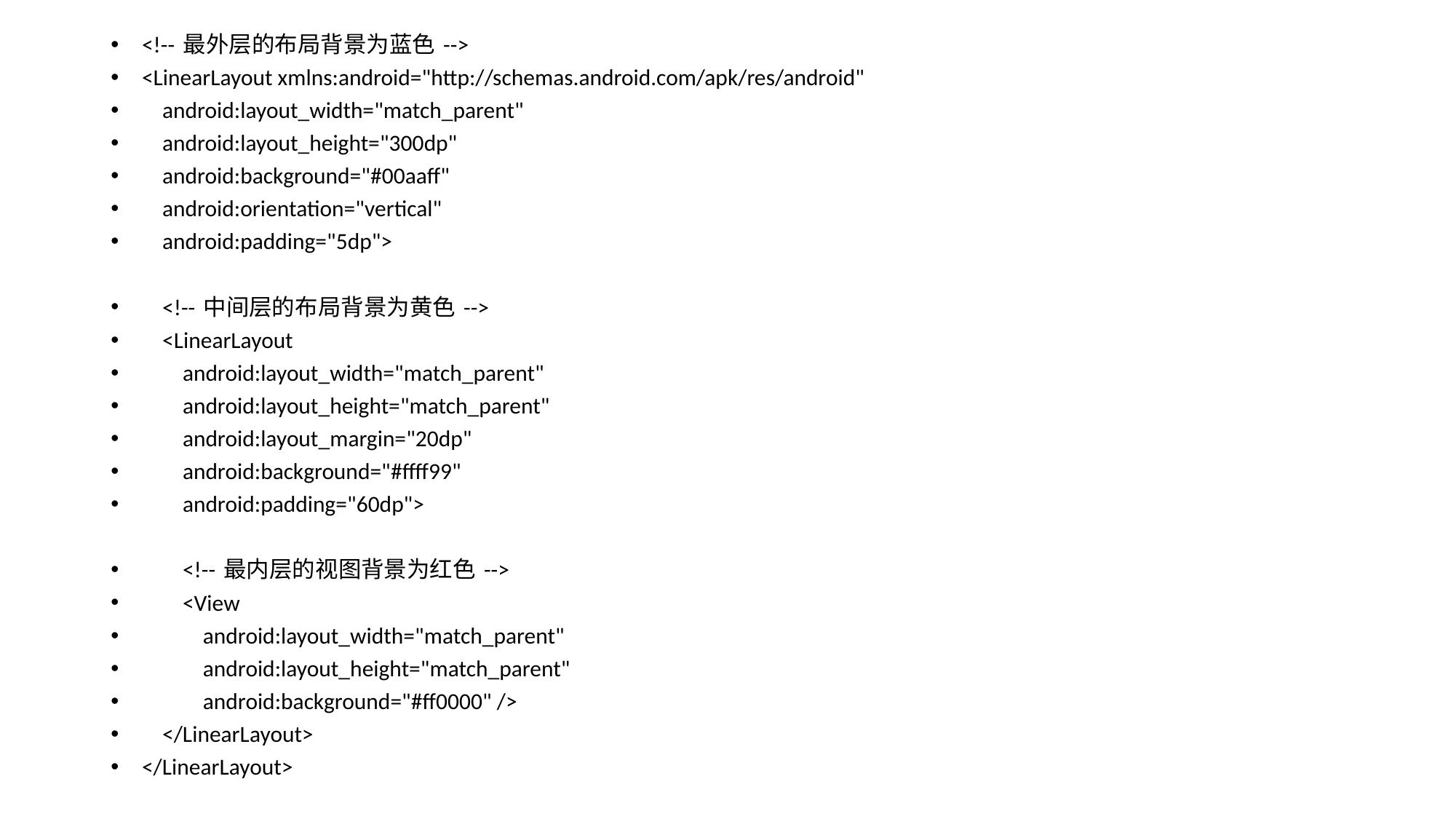

<!-- 最外层的布局背景为蓝色 -->
<LinearLayout xmlns:android="http://schemas.android.com/apk/res/android"
    android:layout_width="match_parent"
    android:layout_height="300dp"
    android:background="#00aaff"
    android:orientation="vertical"
    android:padding="5dp">

    <!-- 中间层的布局背景为黄色 -->
    <LinearLayout
        android:layout_width="match_parent"
        android:layout_height="match_parent"
        android:layout_margin="20dp"
        android:background="#ffff99"
        android:padding="60dp">

        <!-- 最内层的视图背景为红色 -->
        <View
            android:layout_width="match_parent"
            android:layout_height="match_parent"
            android:background="#ff0000" />
    </LinearLayout>
</LinearLayout>